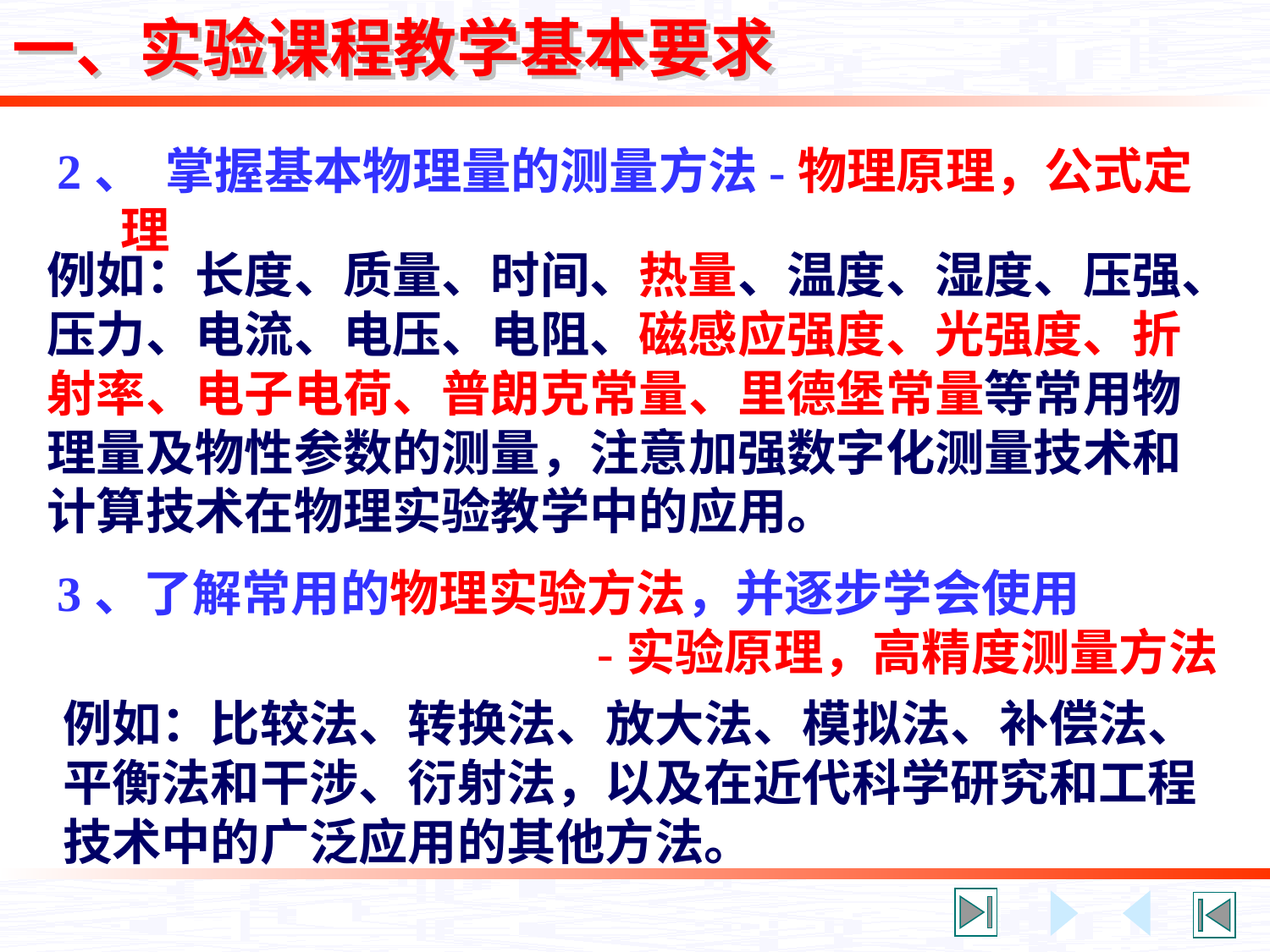

一、实验课程教学基本要求
2、  掌握基本物理量的测量方法-物理原理，公式定理
例如：长度、质量、时间、热量、温度、湿度、压强、压力、电流、电压、电阻、磁感应强度、光强度、折射率、电子电荷、普朗克常量、里德堡常量等常用物理量及物性参数的测量，注意加强数字化测量技术和计算技术在物理实验教学中的应用。
3、了解常用的物理实验方法，并逐步学会使用
                                            -实验原理，高精度测量方法
例如：比较法、转换法、放大法、模拟法、补偿法、平衡法和干涉、衍射法，以及在近代科学研究和工程技术中的广泛应用的其他方法。